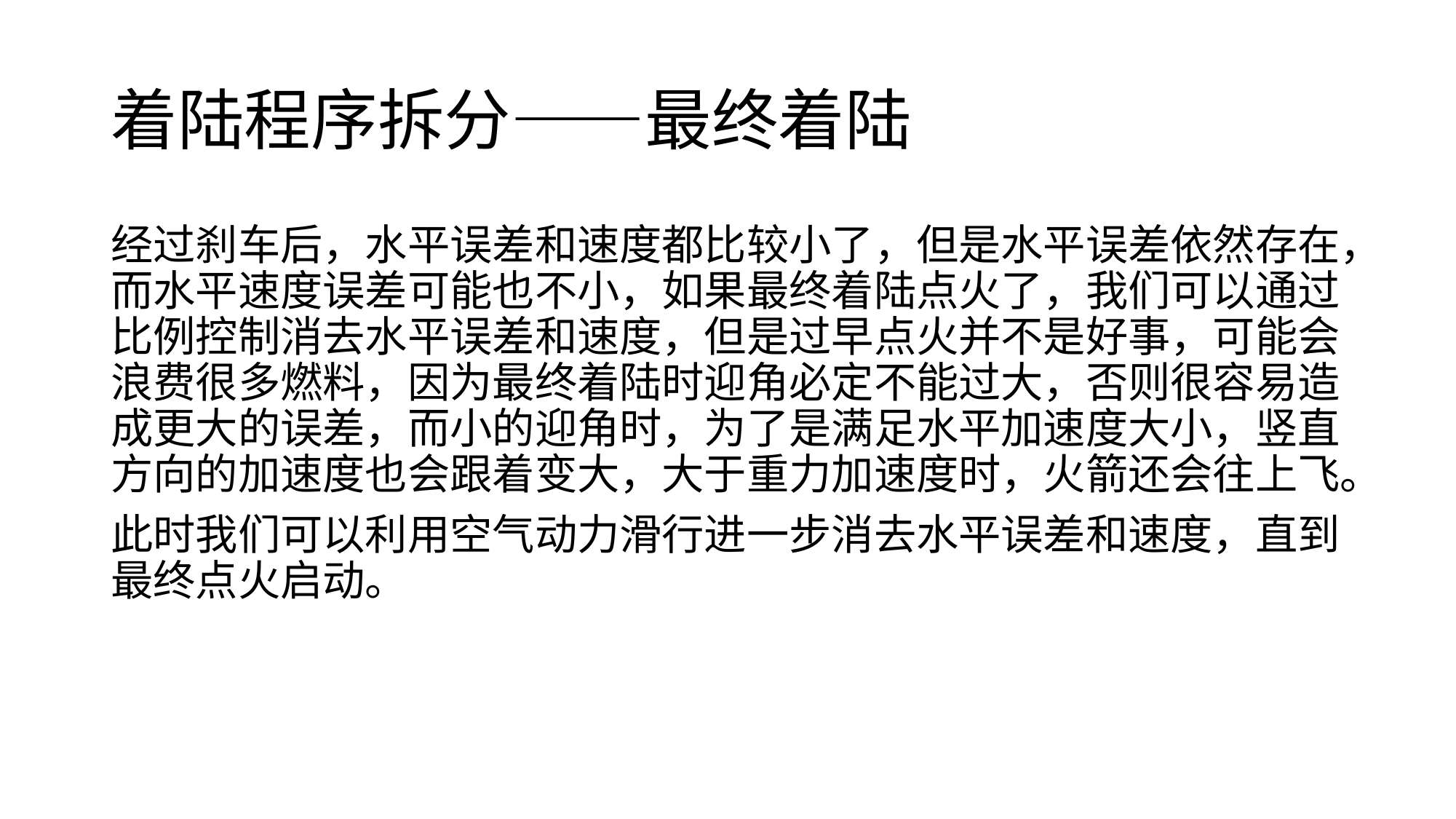

# 着陆程序拆分——最终着陆
经过刹车后，水平误差和速度都比较小了，但是水平误差依然存在，而水平速度误差可能也不小，如果最终着陆点火了，我们可以通过比例控制消去水平误差和速度，但是过早点火并不是好事，可能会浪费很多燃料，因为最终着陆时迎角必定不能过大，否则很容易造成更大的误差，而小的迎角时，为了是满足水平加速度大小，竖直方向的加速度也会跟着变大，大于重力加速度时，火箭还会往上飞。
此时我们可以利用空气动力滑行进一步消去水平误差和速度，直到最终点火启动。